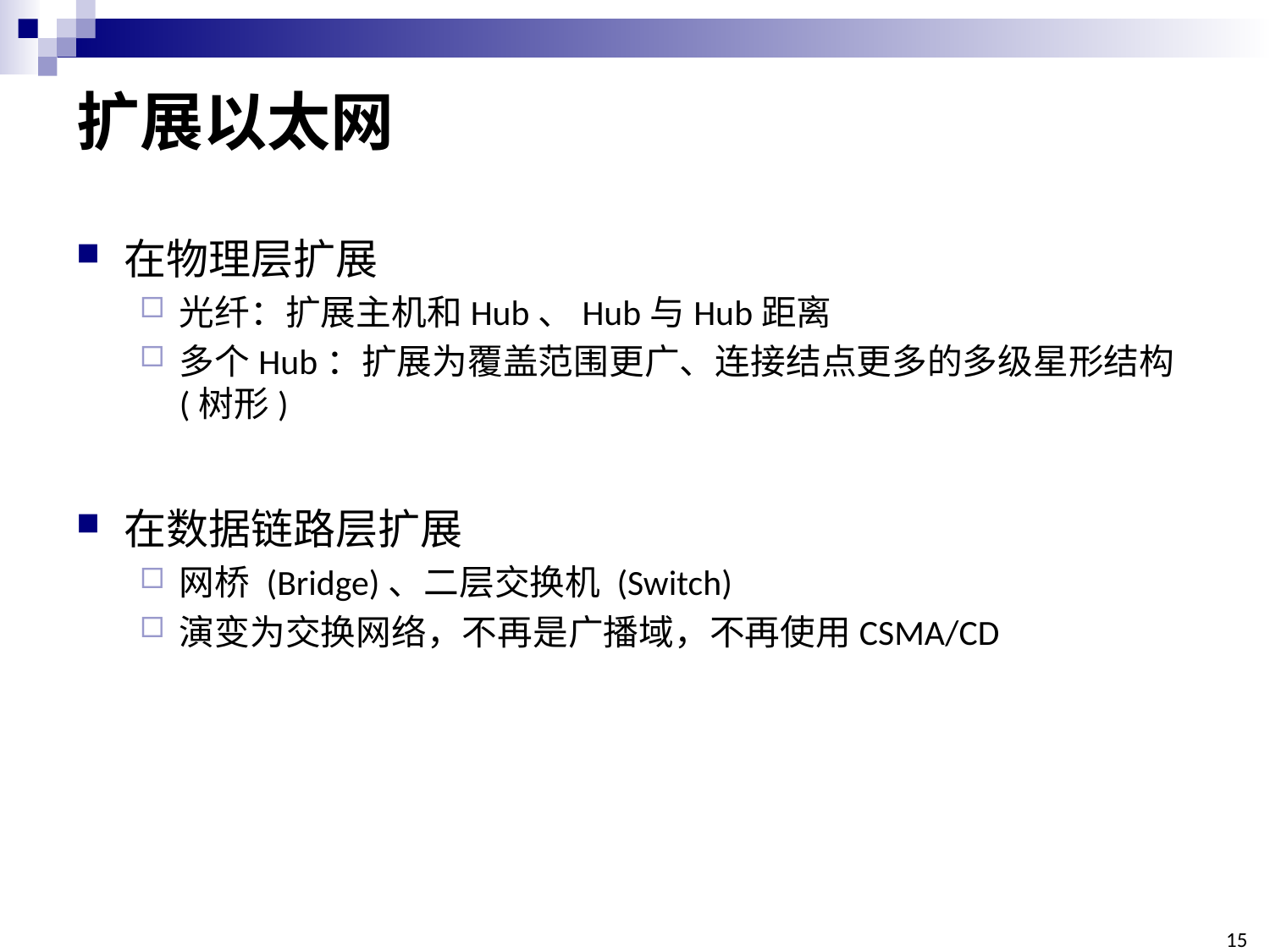

# 扩展以太网
在物理层扩展
光纤：扩展主机和Hub、Hub与Hub距离
多个Hub：扩展为覆盖范围更广、连接结点更多的多级星形结构 (树形)
在数据链路层扩展
网桥 (Bridge)、二层交换机 (Switch)
演变为交换网络，不再是广播域，不再使用CSMA/CD
150